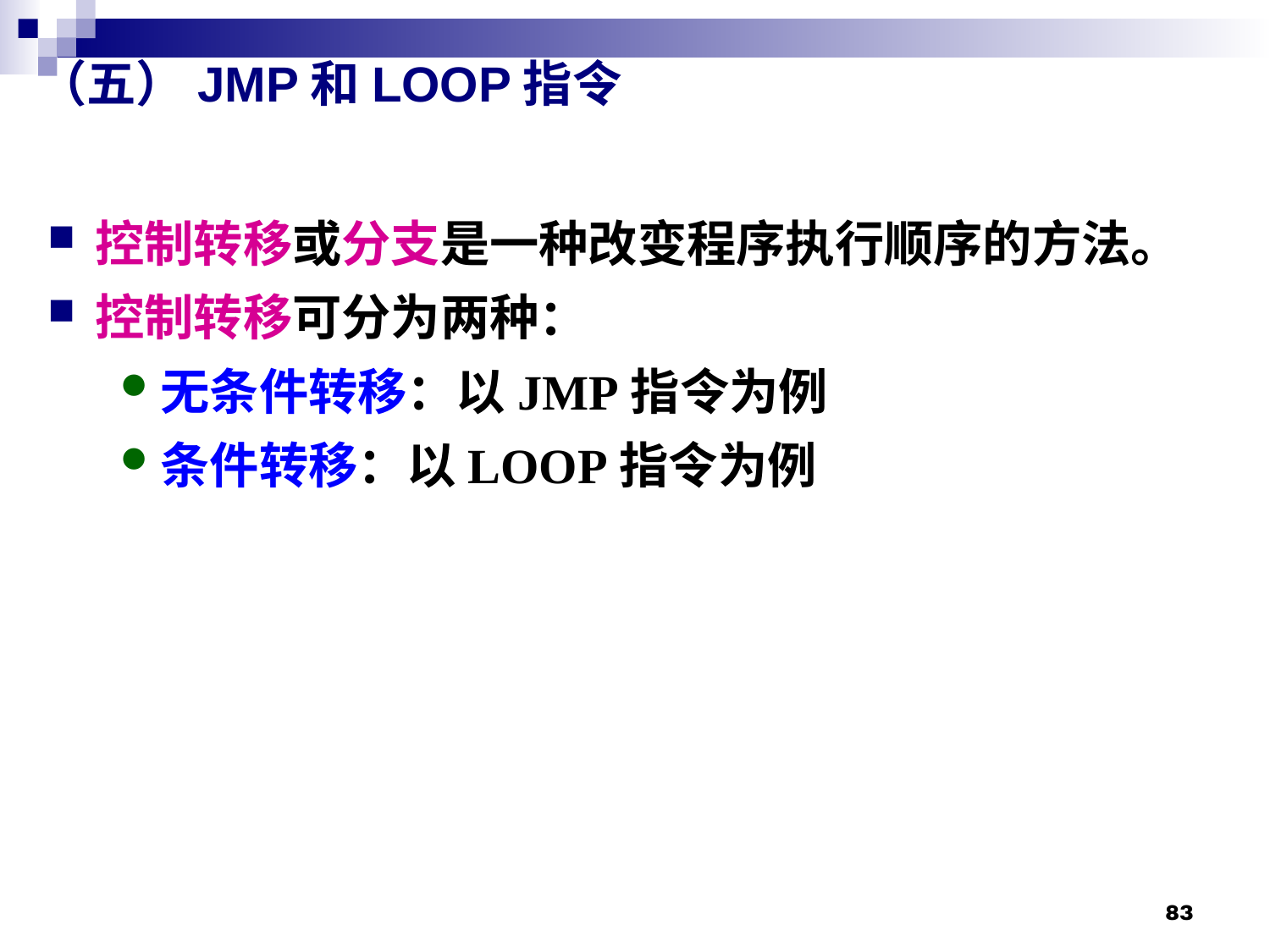

# （五）JMP和LOOP指令
控制转移或分支是一种改变程序执行顺序的方法。
控制转移可分为两种：
无条件转移：以JMP指令为例
条件转移：以LOOP指令为例
83